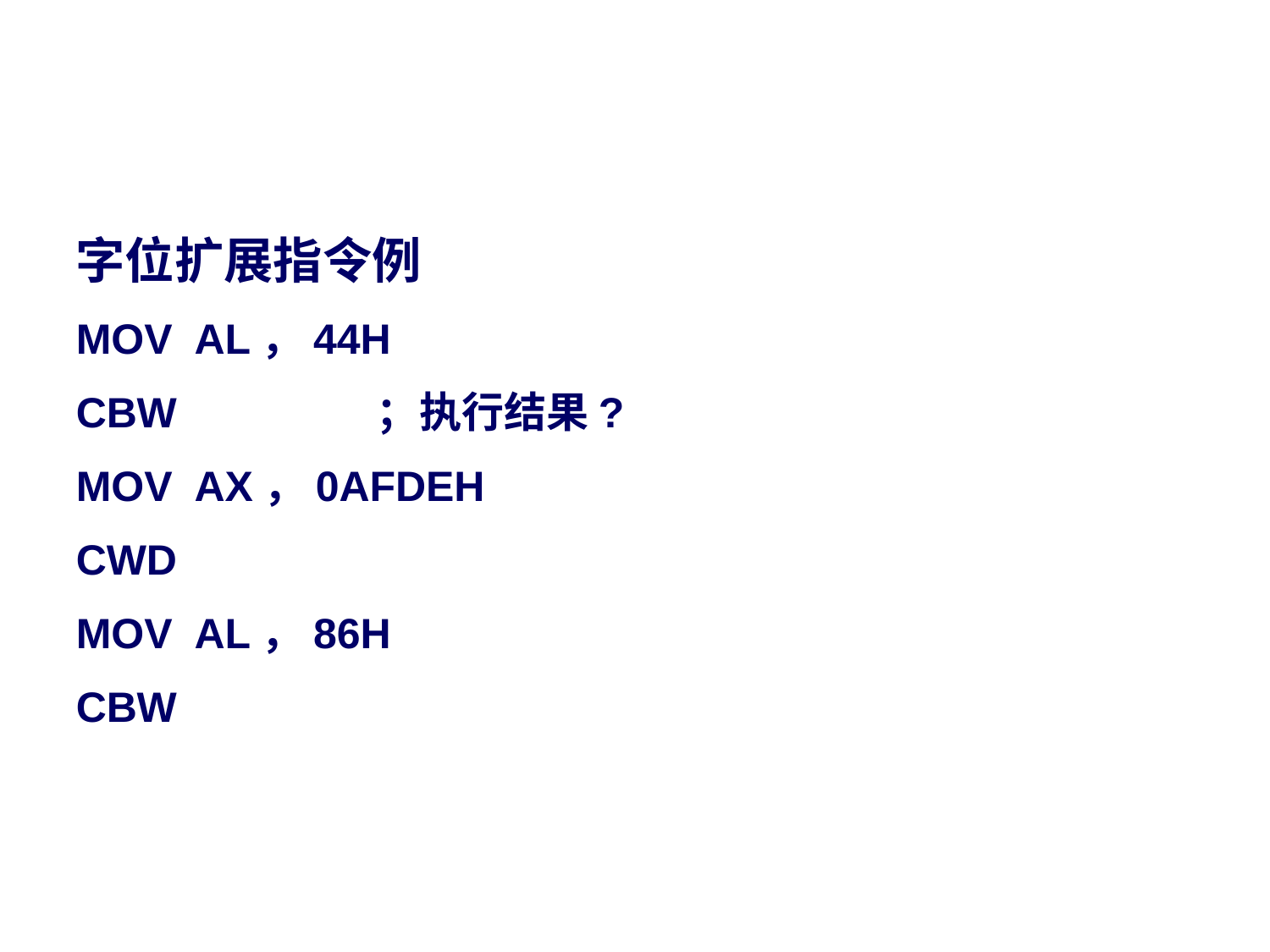

#
字位扩展指令例
MOV  AL，44H
CBW                ；执行结果?
MOV  AX，0AFDEH
CWD
MOV  AL，86H
CBW